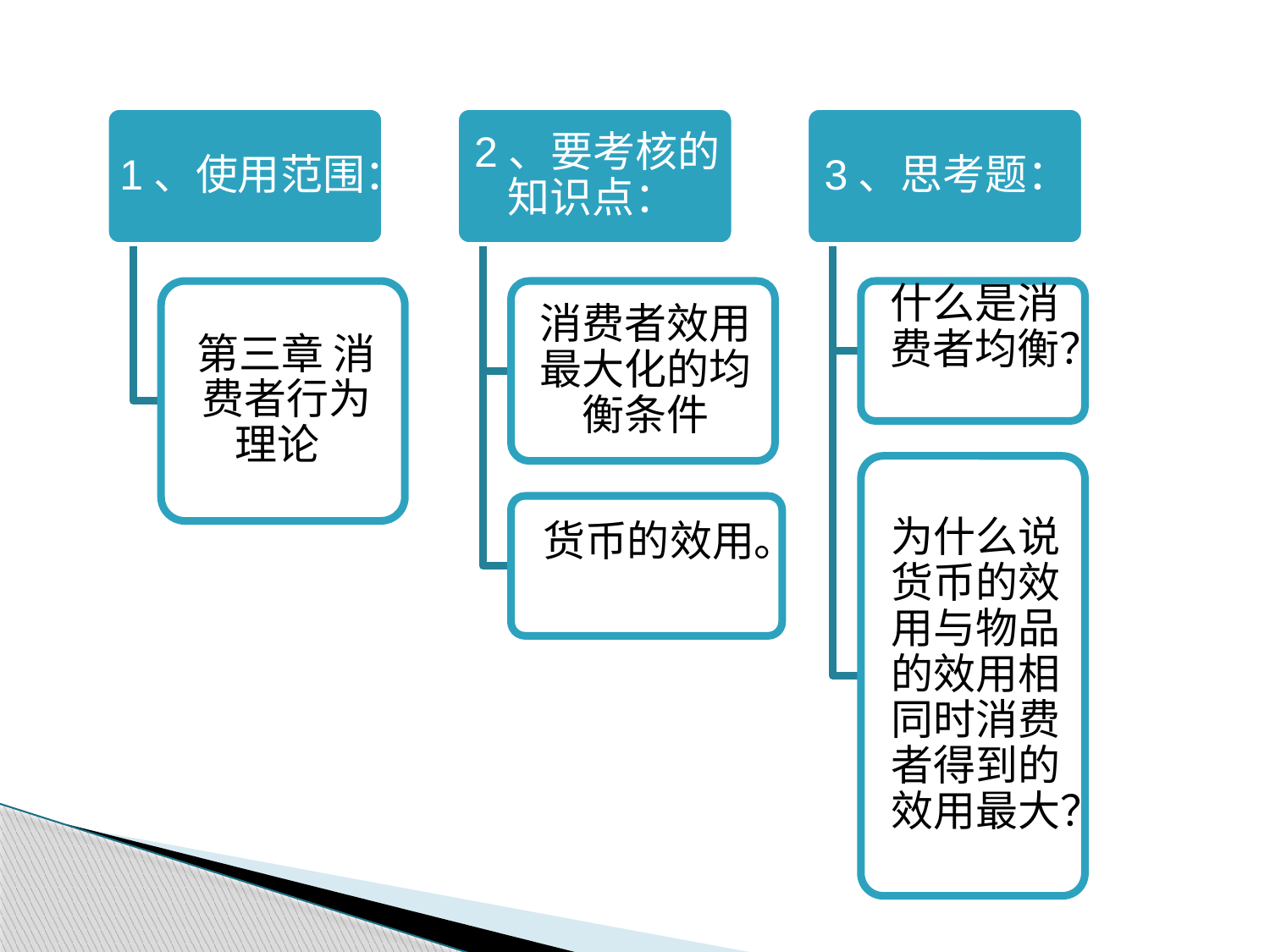

1、使用范围：
第三章 消费者行为理论
2、要考核的知识点：
消费者效用最大化的均衡条件
货币的效用。
3、思考题：
什么是消费者均衡？
为什么说货币的效用与物品的效用相同时消费者得到的效用最大？